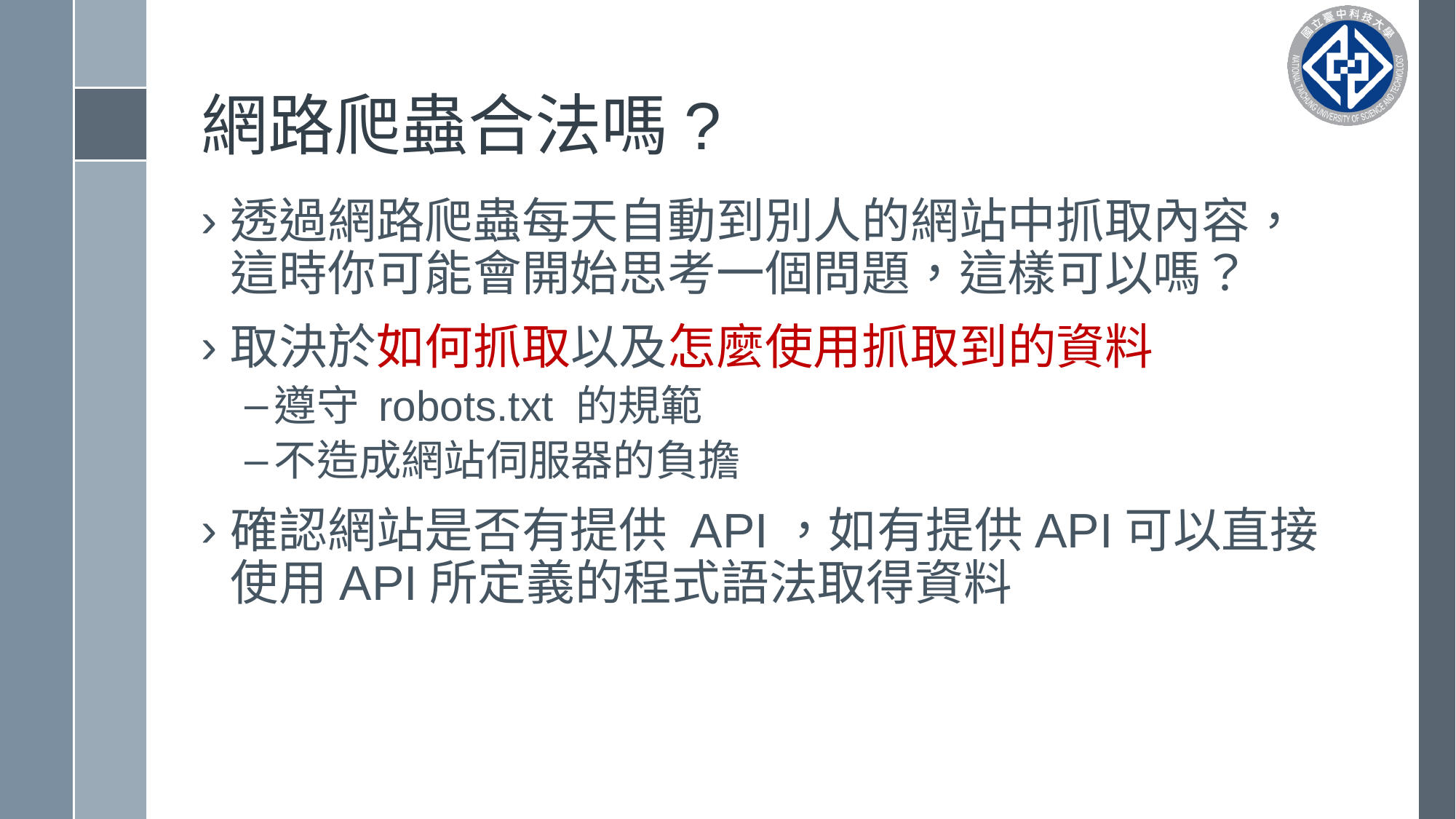

# 網路爬蟲合法嗎?
透過網路爬蟲每天自動到別人的網站中抓取內容，這時你可能會開始思考一個問題，這樣可以嗎？
取決於如何抓取以及怎麼使用抓取到的資料
遵守 robots.txt 的規範
不造成網站伺服器的負擔
確認網站是否有提供 API，如有提供API可以直接使用API所定義的程式語法取得資料